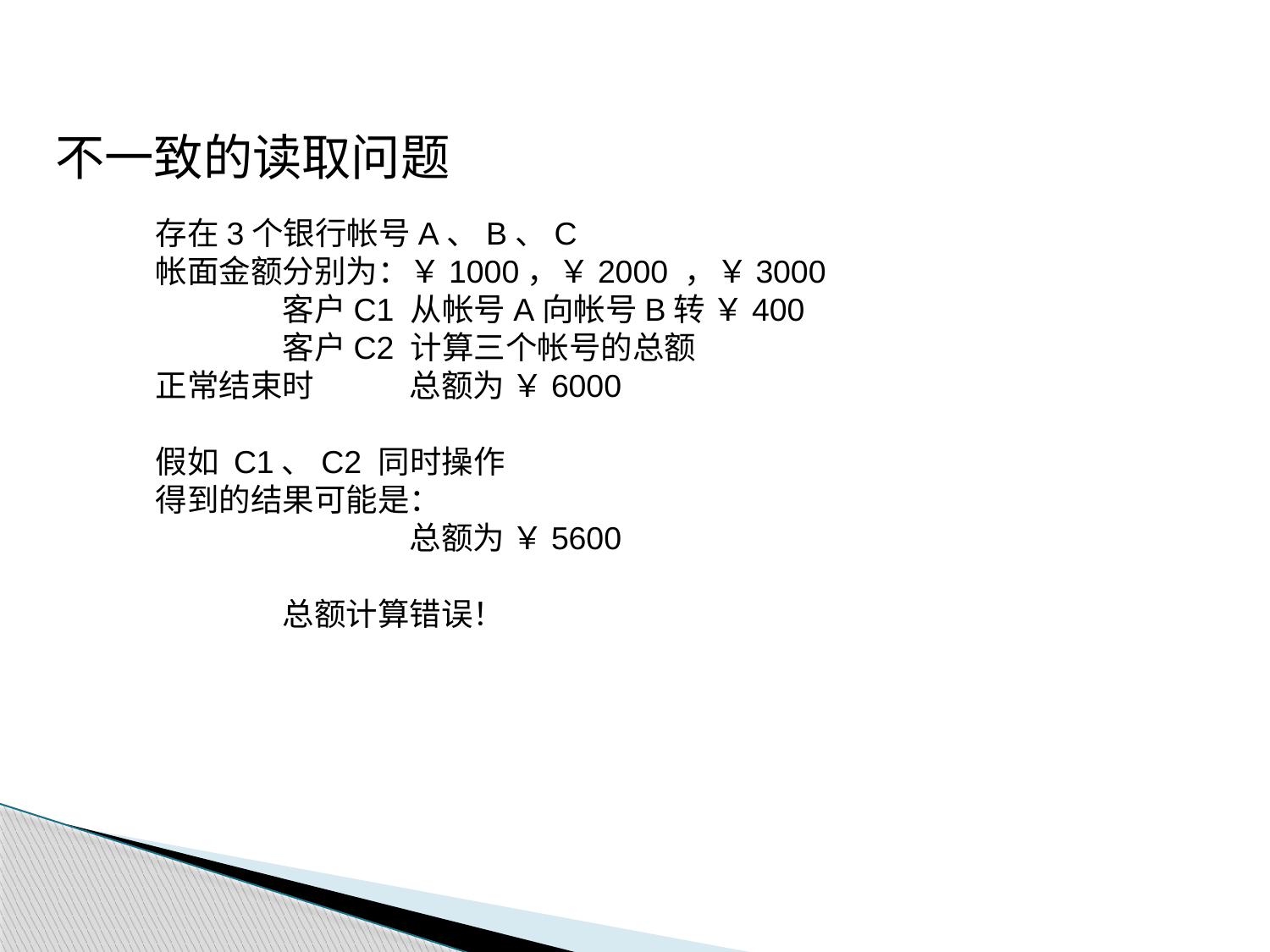

不一致的读取问题
存在3个银行帐号A、B、C
帐面金额分别为：￥1000，￥2000 ，￥3000
	客户C1 从帐号A向帐号B转 ￥400
	客户C2 计算三个帐号的总额
正常结束时 	总额为 ￥6000

假如 C1、C2 同时操作
得到的结果可能是：
		总额为 ￥5600

	总额计算错误！